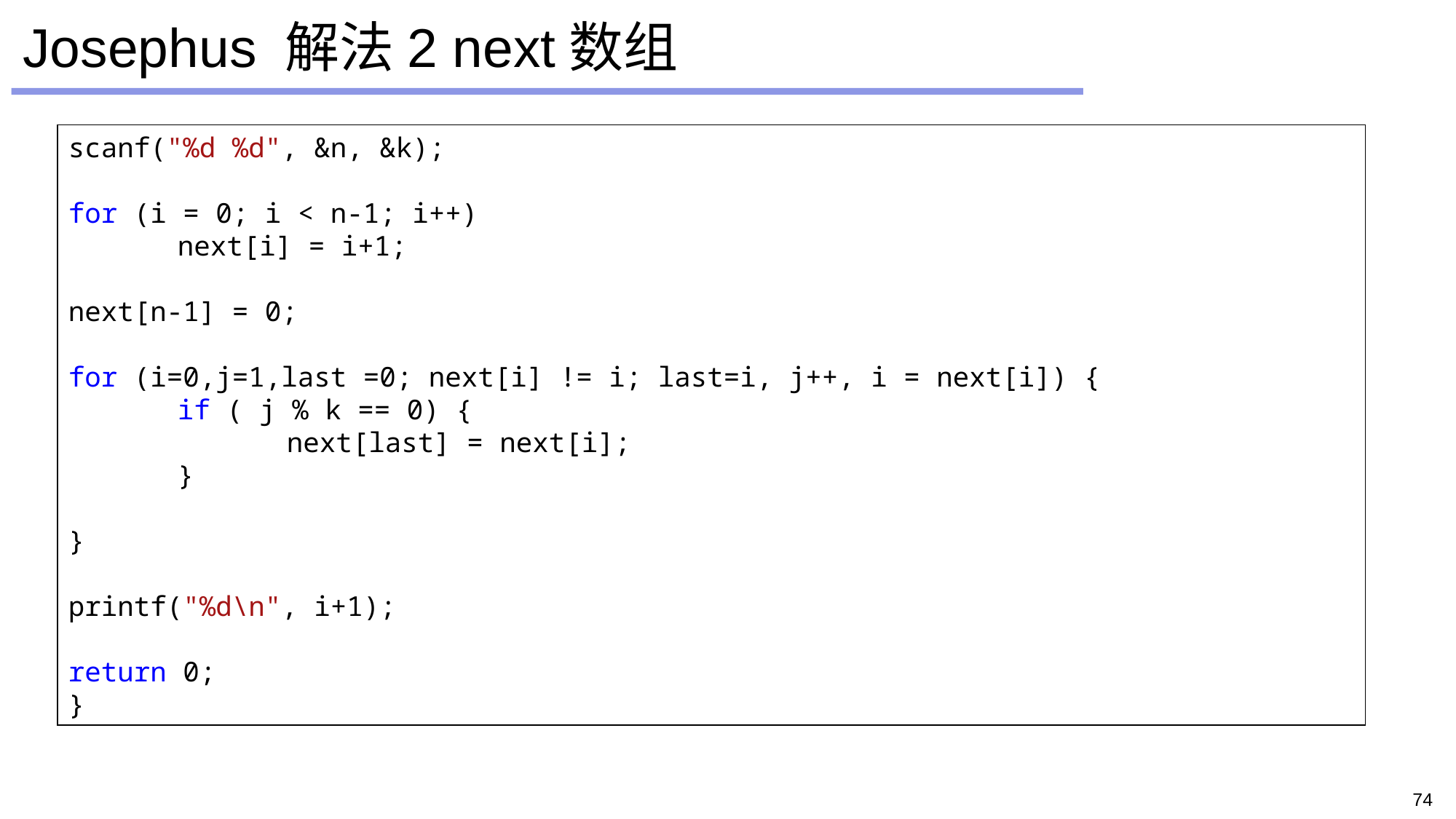

# Josephus 解法2 next数组

scanf("%d %d", &n, &k);

for (i = 0; i < n-1; i++)
	next[i] = i+1;

next[n-1] = 0;

for (i=0,j=1,last =0; next[i] != i; last=i, j++, i = next[i]) {
	if ( j % k == 0) {
		next[last] = next[i];
	}

}

printf("%d\n", i+1);

return 0;
}
74